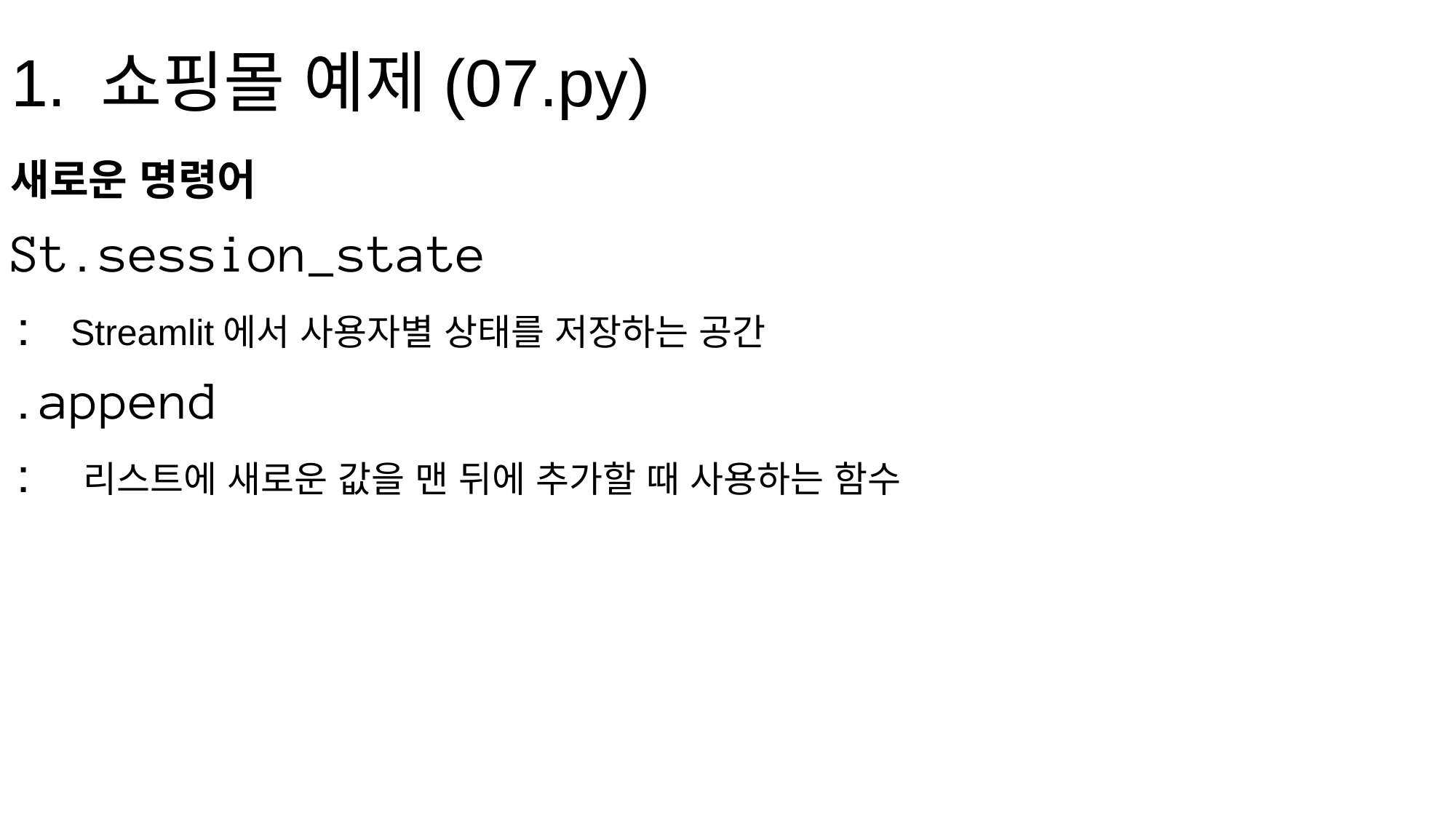

# 1. 쇼핑몰 예제(07.py)
새로운 명령어
St.session_state

: Streamlit에서 사용자별 상태를 저장하는 공간

.append

: 리스트에 새로운 값을 맨 뒤에 추가할 때 사용하는 함수